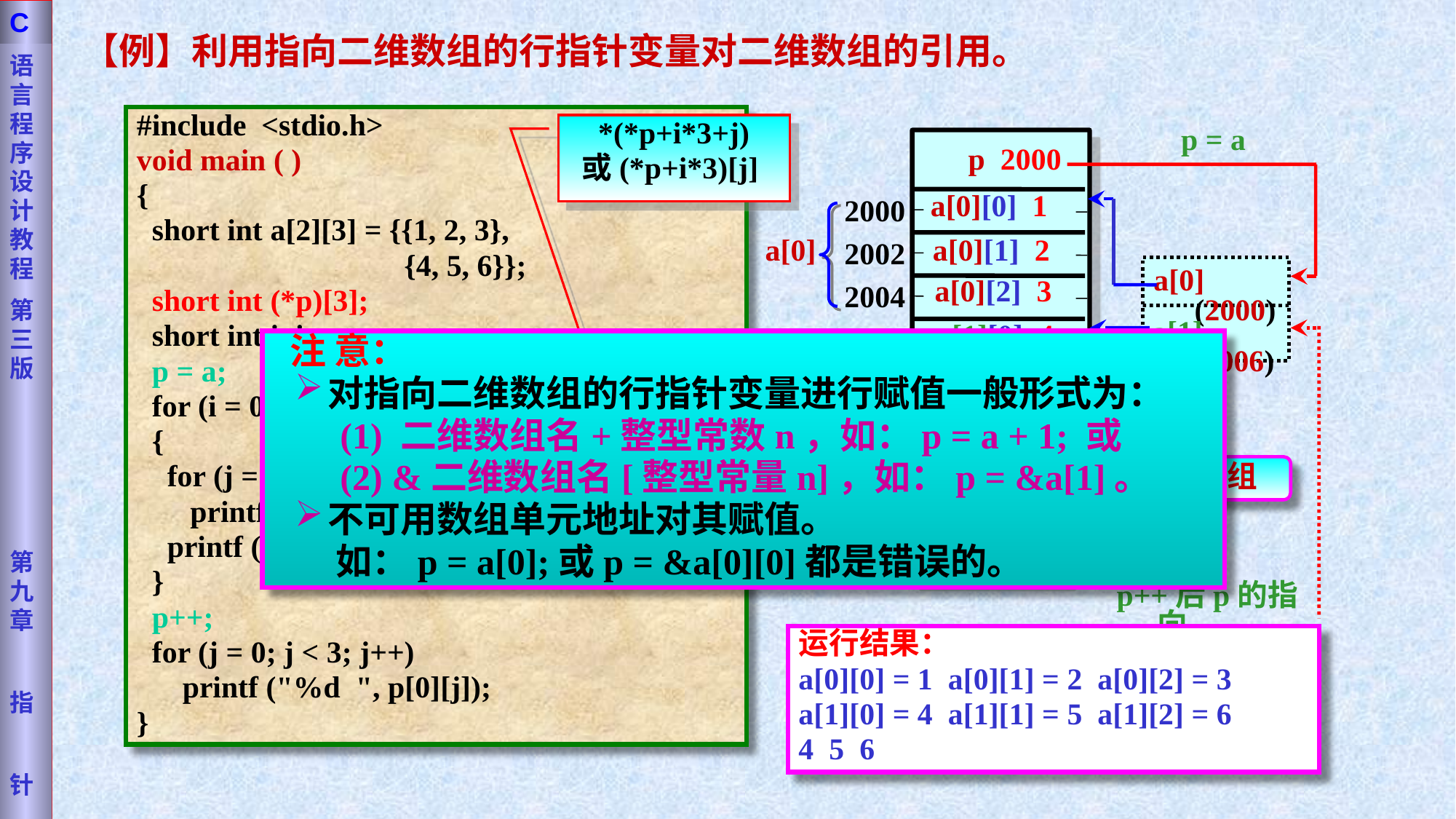

语言程序设计教程
第三版

第九章

指

针
C
【例】利用指向二维数组的行指针变量对二维数组的引用。
#include  <stdio.h>
void main ( )
{
  short int a[2][3] = {{1, 2, 3},
                                   {4, 5, 6}};
  short int (*p)[3];
  short int i, j;
  p = a;
  for (i = 0; i < 2; i++)
  {
    for (j = 0; j < 3; j++)
       printf ("a[%d][%d] = %d ", i, j, p[i][j] );
    printf ("\n");
  }
  p++;
  for (j = 0; j < 3; j++)
      printf ("%d  ", p[0][j]);
}
*(*p+i*3+j)
或(*p+i*3)[j]

p = a

p  2000
a[0][0]  1
a[0][1]  2
a[0][2]  3
a[1][0]  4
a[1][1]  5
a[1][2]  6
2000
2002
2004
2006
2008
2010

a[0]

a[1]

a[0](2000)
a[1](2006)
 注 意：
对指向二维数组的行指针变量进行赋值一般形式为：
     (1) 二维数组名+整型常数n，如：p = a + 1; 或
     (2) &二维数组名[整型常量n]，如：p = &a[1]。
不可用数组单元地址对其赋值。
    如：p = a[0];或p = &a[0][0]都是错误的。

p++后p的指向

看成一维数组
运行结果：
a[0][0] = 1  a[0][1] = 2  a[0][2] = 3
a[1][0] = 4  a[1][1] = 5  a[1][2] = 6
4  5  6